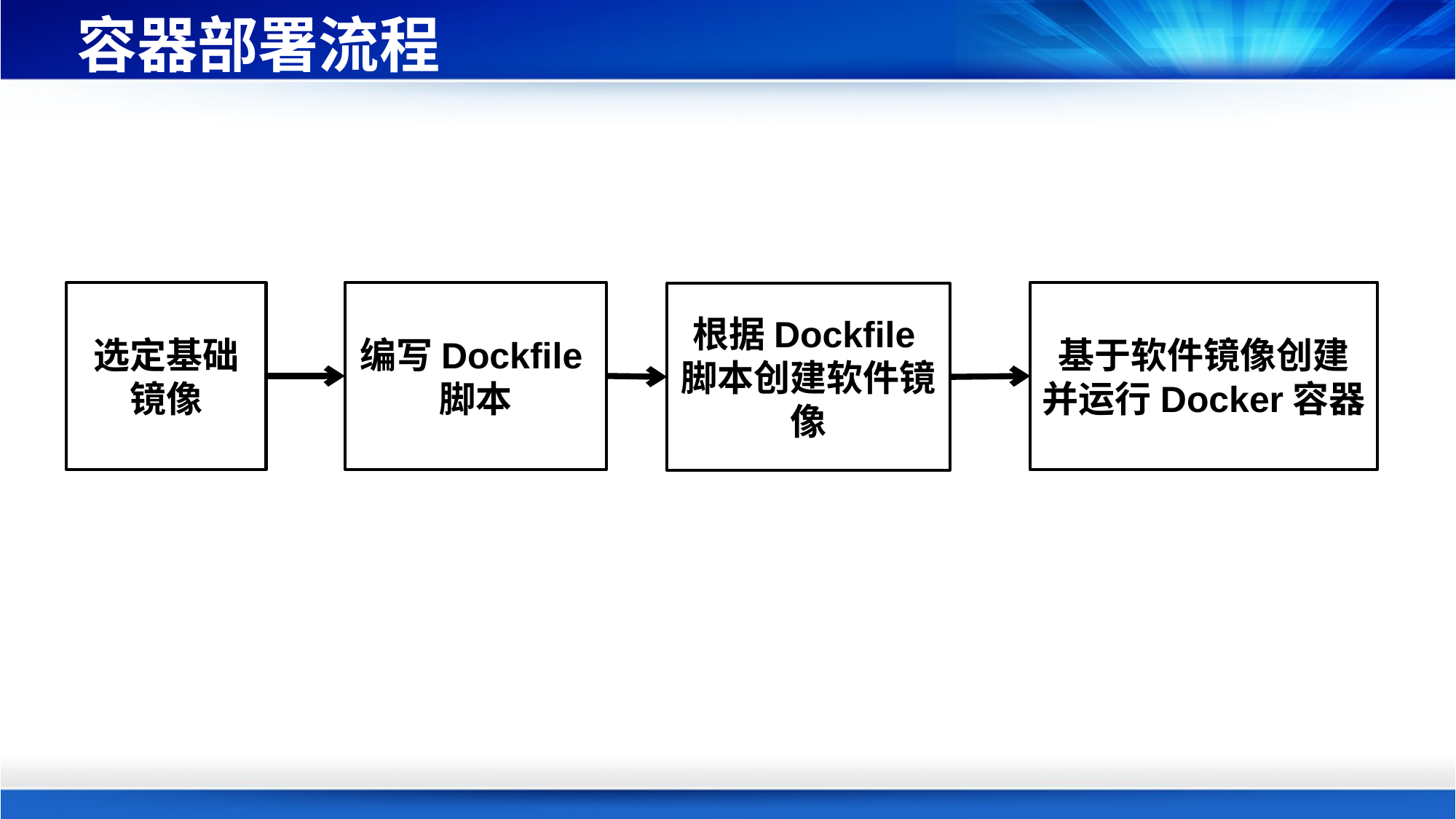

# 容器部署流程

选定基础镜像
编写Dockfile脚本
基于软件镜像创建并运行Docker容器
根据Dockfile脚本创建软件镜像